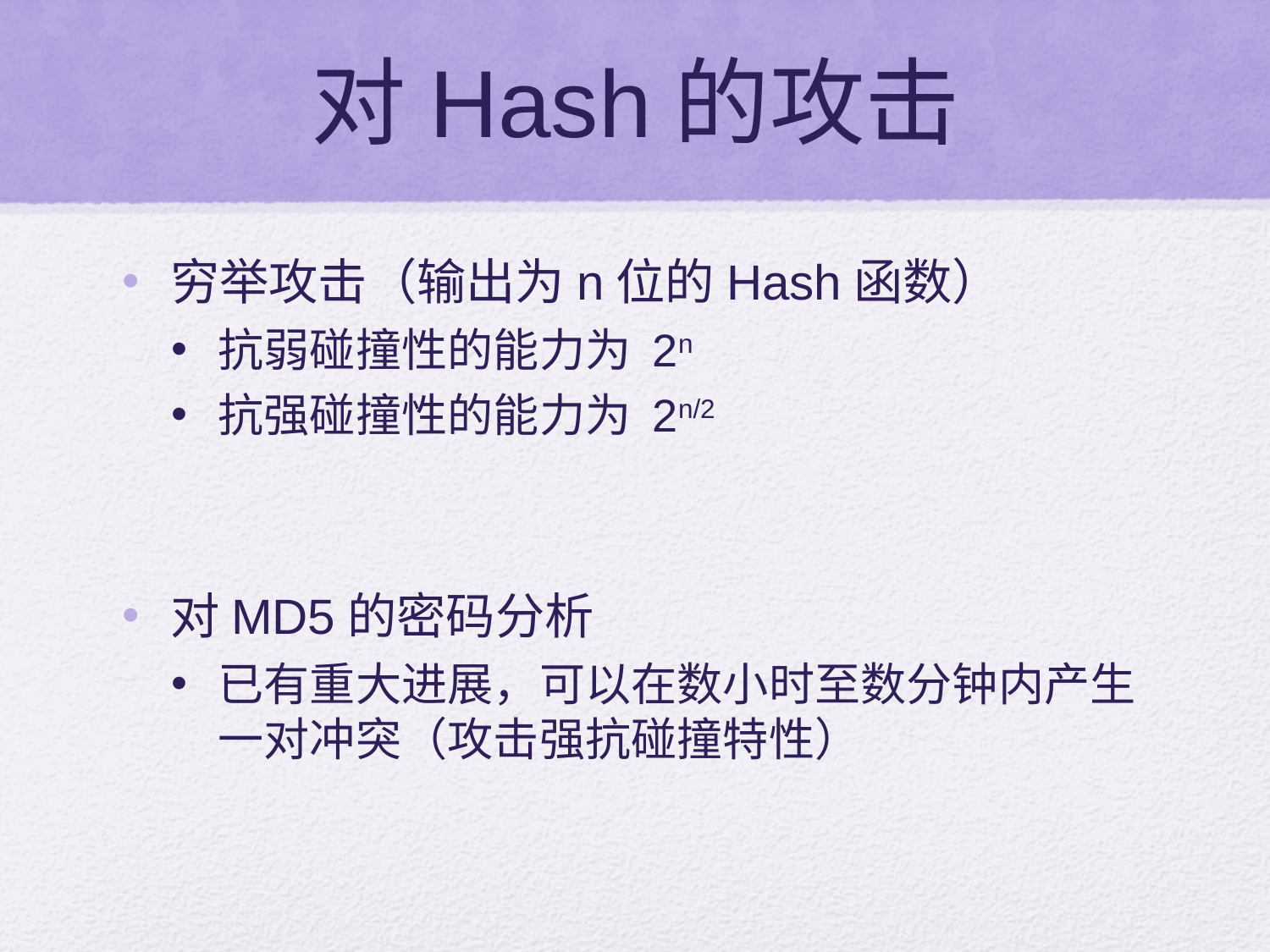

# 对Hash的攻击
穷举攻击（输出为n位的Hash函数）
抗弱碰撞性的能力为 2n
抗强碰撞性的能力为 2n/2

对MD5的密码分析
已有重大进展，可以在数小时至数分钟内产生一对冲突（攻击强抗碰撞特性）